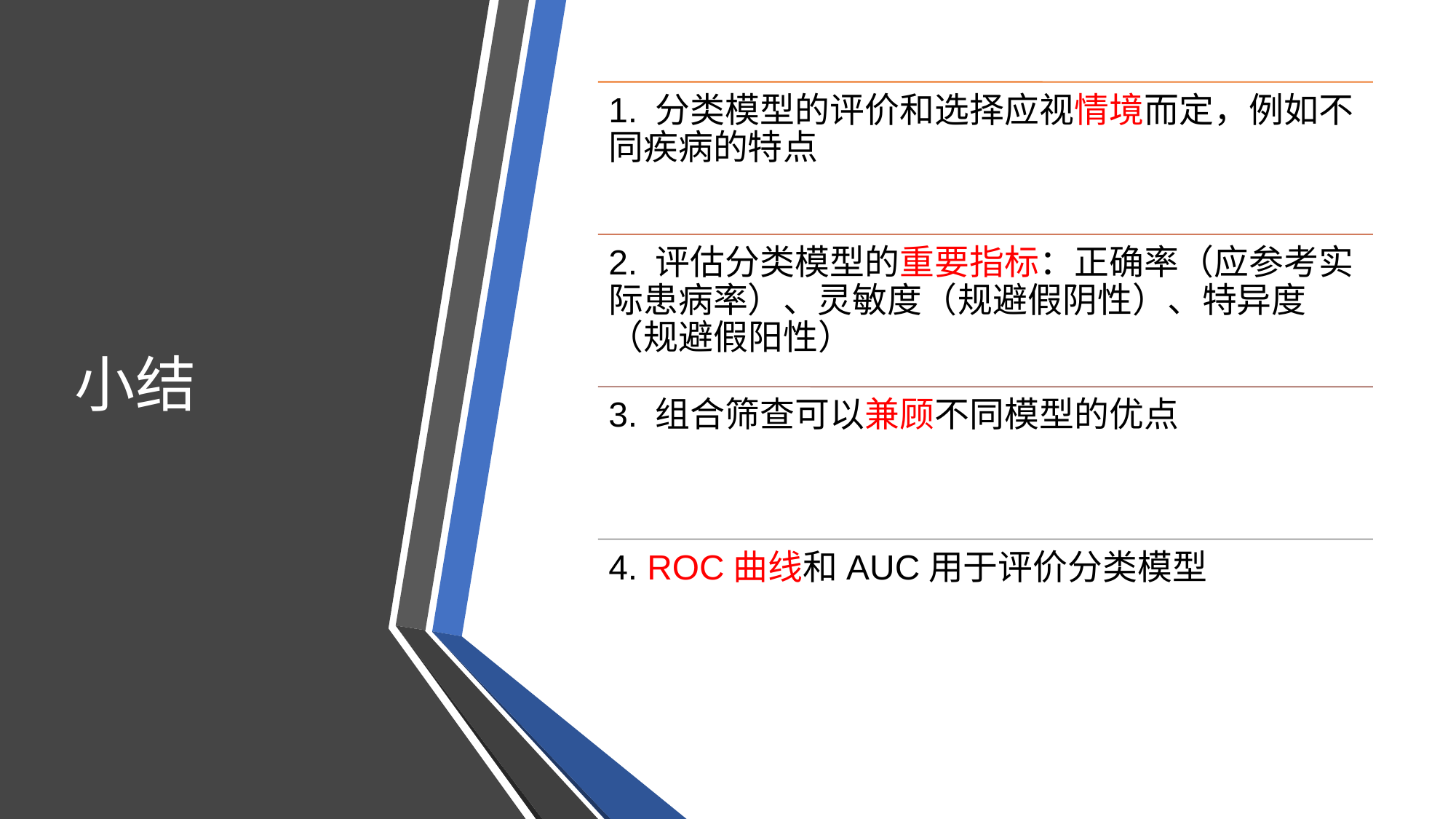

# 小结
1. 分类模型的评价和选择应视情境而定，例如不同疾病的特点
2. 评估分类模型的重要指标：正确率（应参考实际患病率）、灵敏度（规避假阴性）、特异度（规避假阳性）
3. 组合筛查可以兼顾不同模型的优点
4. ROC曲线和AUC用于评价分类模型